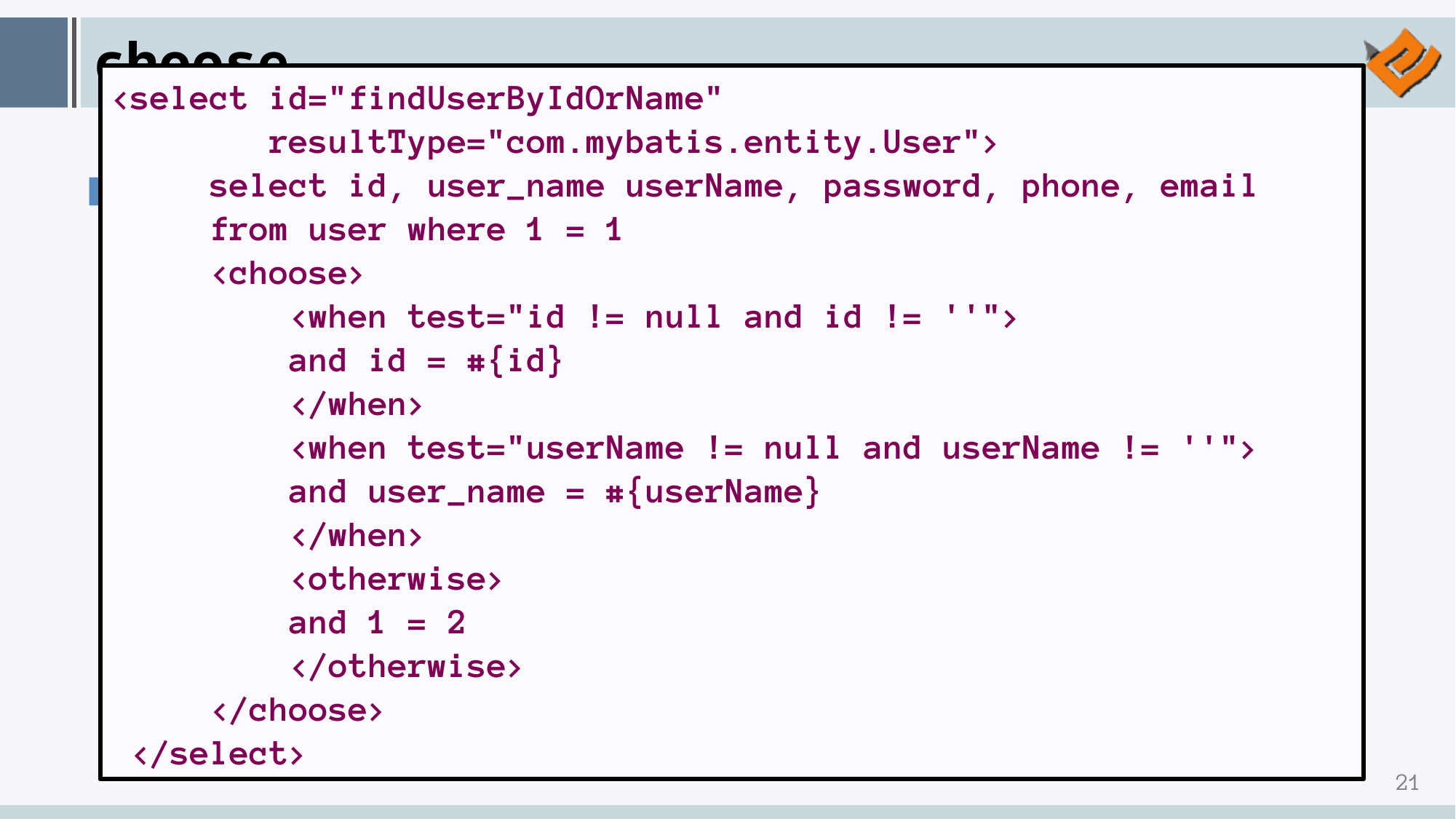

# choose
<select id="findUserByIdOrName"
        resultType="com.mybatis.entity.User">
     select id, user_name userName, password, phone, email
     from user where 1 = 1
     <choose>
         <when test="id != null and id != ''">
         and id = #{id}
         </when>
         <when test="userName != null and userName != ''">
         and user_name = #{userName}
         </when>
         <otherwise>
         and 1 = 2
         </otherwise>
     </choose>
 </select>
练习1：当实现查询时，如果id属性有值就使用id查询，如果id没有值在去根据用户名查询